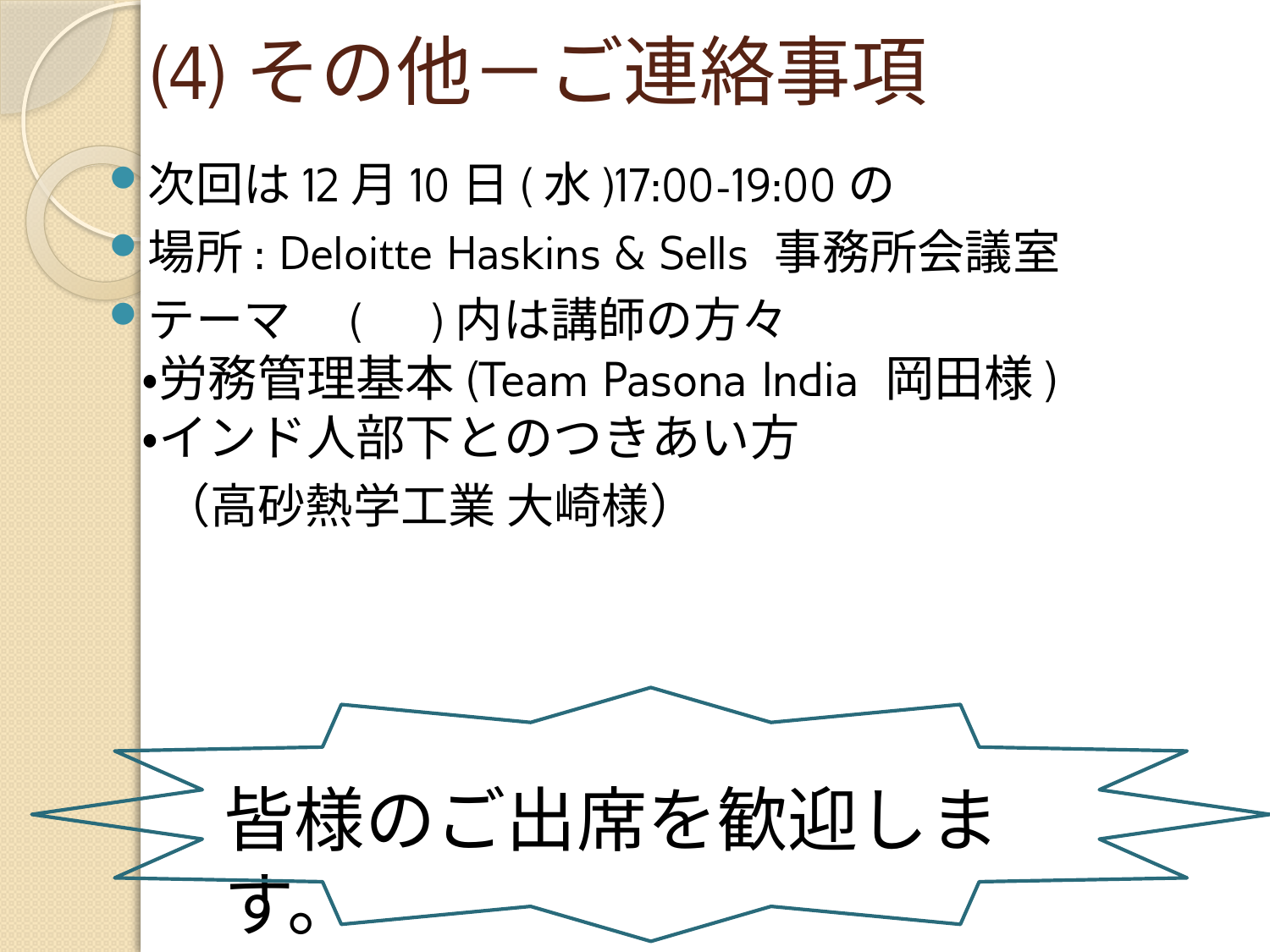

# (4)その他－ご連絡事項
次回は12月10日(水)17:00-19:00の
場所: Deloitte Haskins & Sells 事務所会議室
テーマ　(　)内は講師の方々
   ・労務管理基本(Team Pasona India 岡田様)
   ・インド人部下とのつきあい方
    （高砂熱学工業 大崎様）

皆様のご出席を歓迎します。